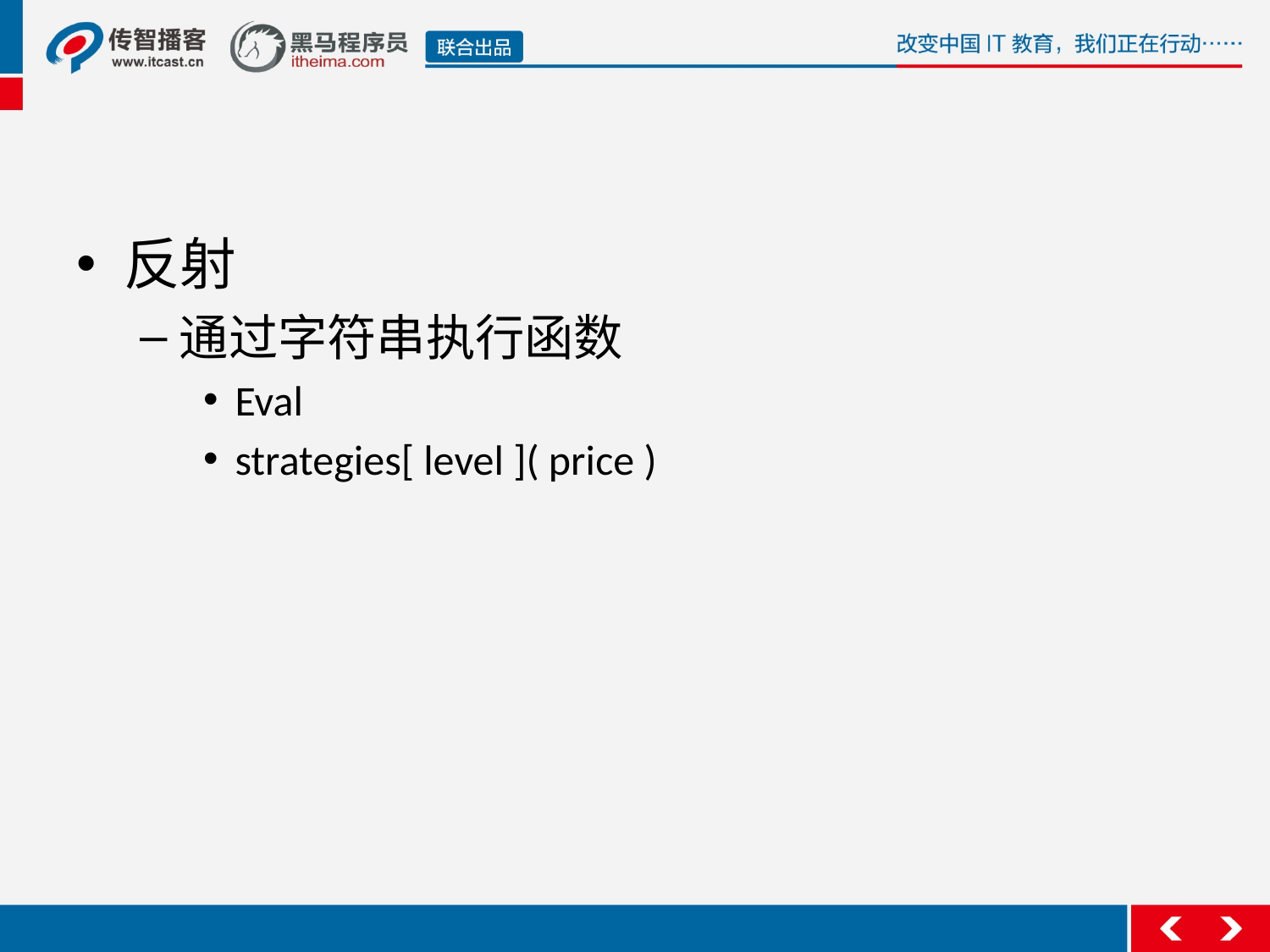

#
反射
通过字符串执行函数
Eval
strategies[ level ]( price )